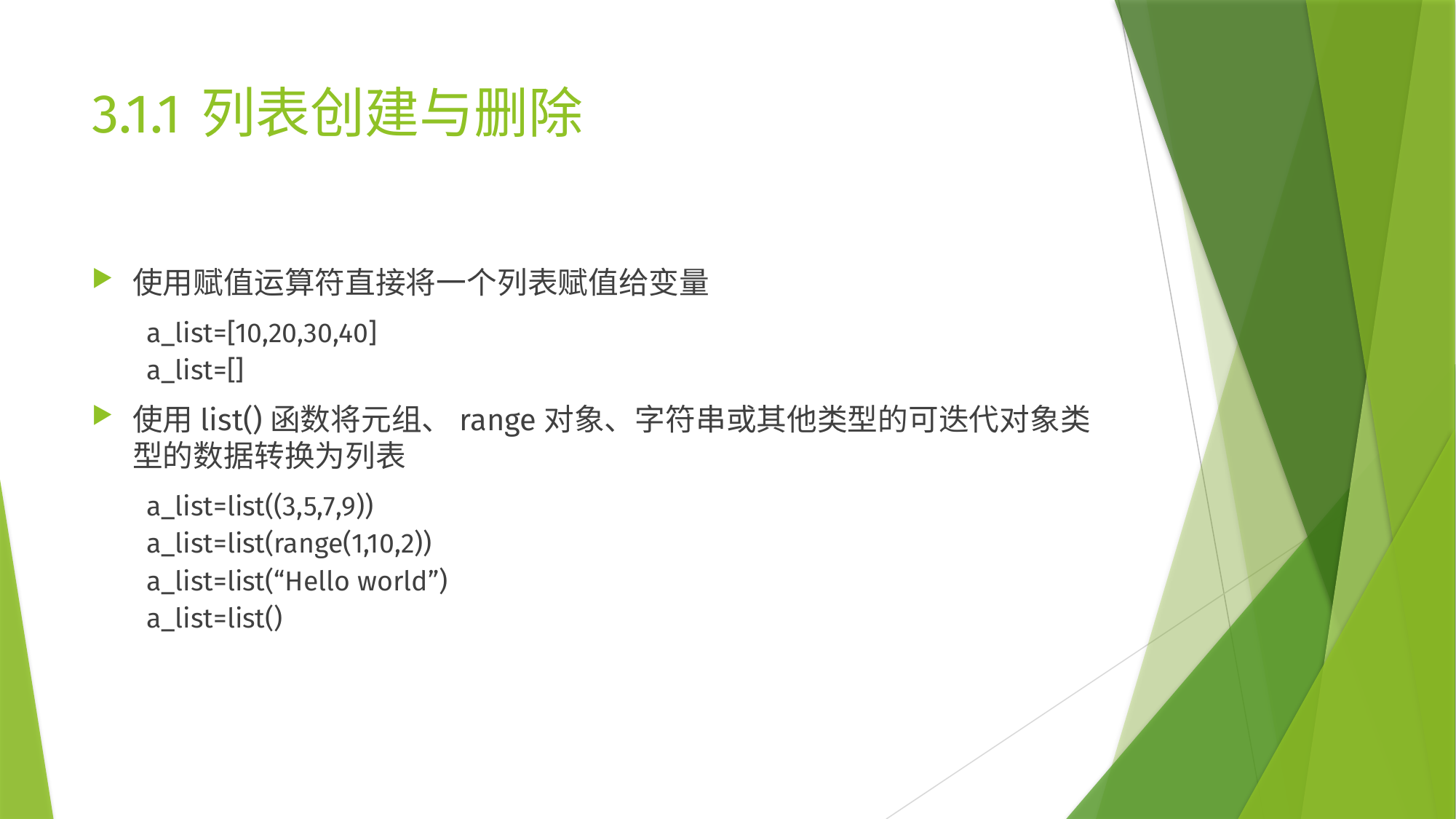

# 3.1.1	列表创建与删除
使用赋值运算符直接将一个列表赋值给变量
a_list=[10,20,30,40]
a_list=[]
使用list()函数将元组、range对象、字符串或其他类型的可迭代对象类型的数据转换为列表
a_list=list((3,5,7,9))
a_list=list(range(1,10,2))
a_list=list(“Hello world”)
a_list=list()